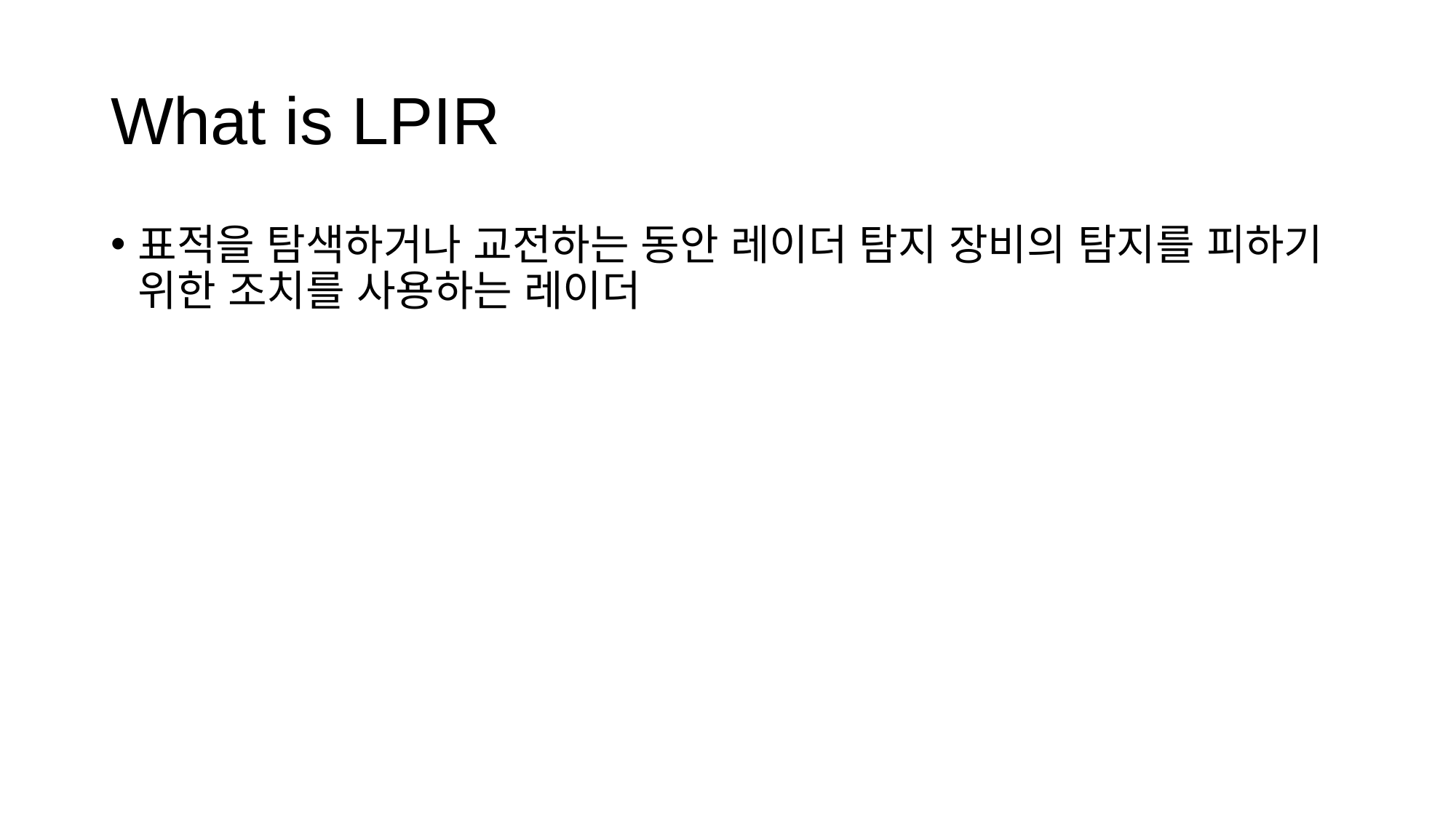

# What is LPIR
표적을 탐색하거나 교전하는 동안 레이더 탐지 장비의 탐지를 피하기 위한 조치를 사용하는 레이더